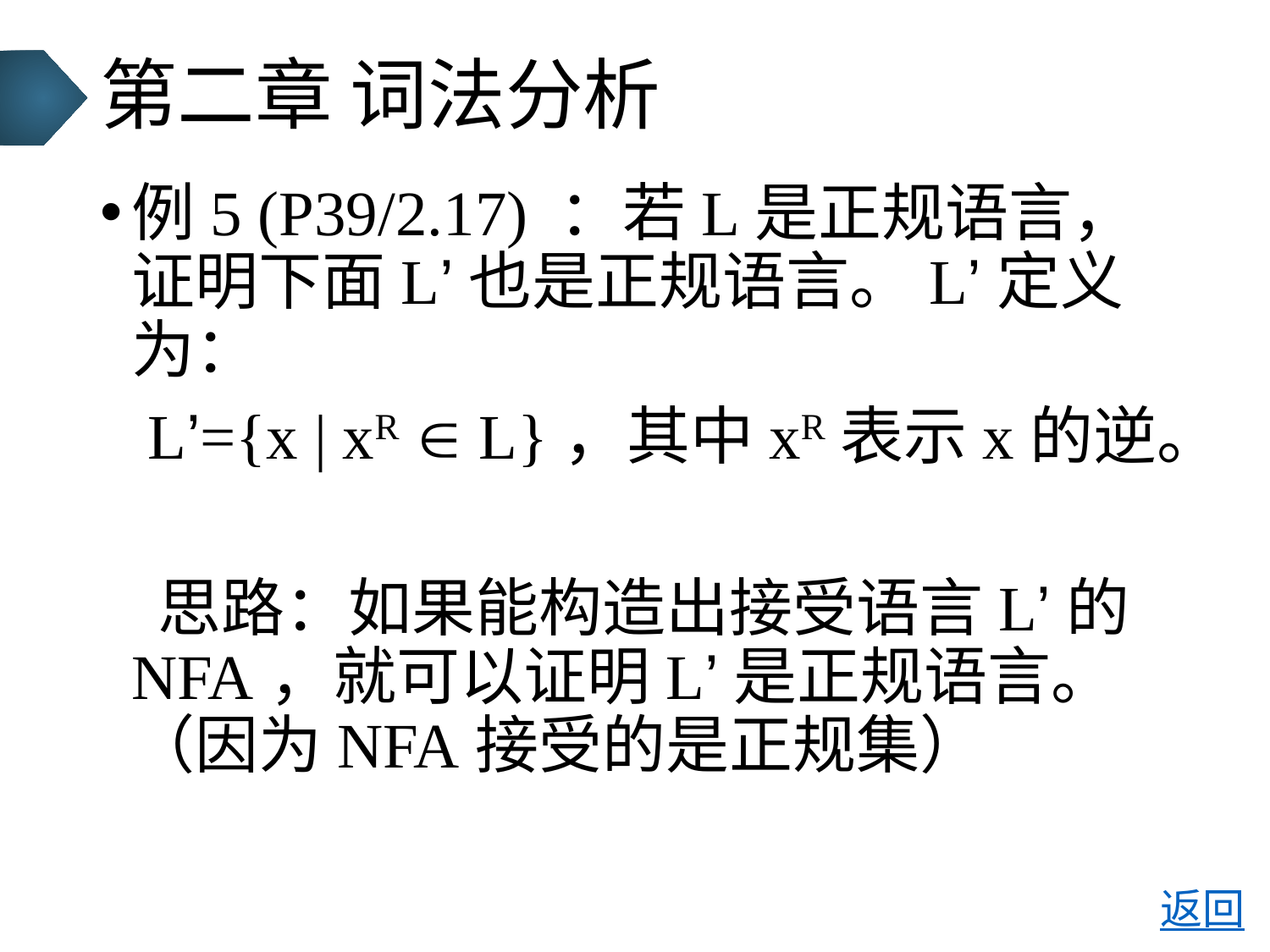

# 第二章 词法分析
例5 (P39/2.17) ：若L是正规语言，证明下面L’也是正规语言。L’定义为：
   L’={x | xR ∈ L}，其中xR表示x的逆。

   思路：如果能构造出接受语言L’的NFA，就可以证明L’是正规语言。（因为NFA接受的是正规集）

返回